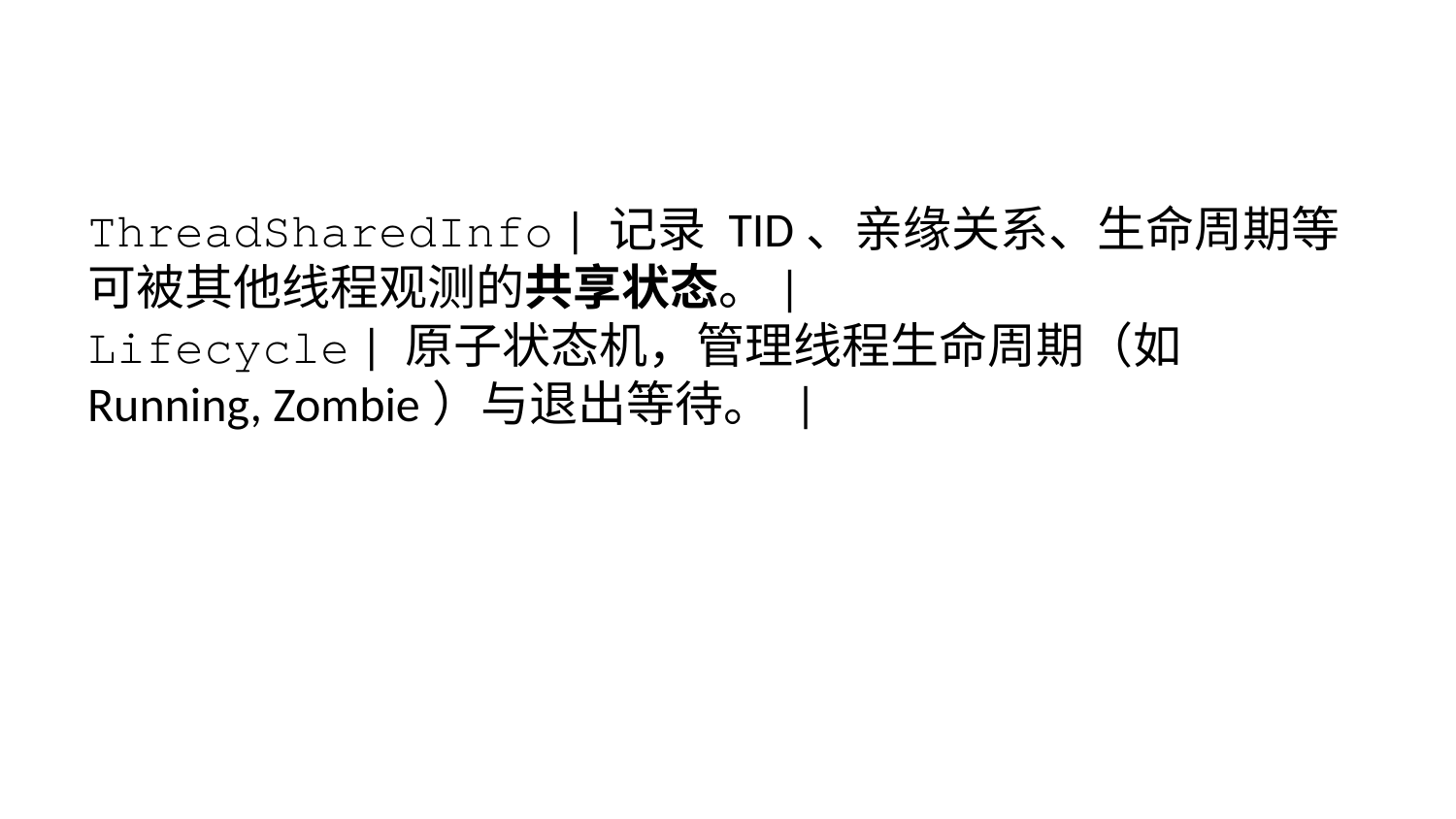

ThreadSharedInfo | 记录 TID、亲缘关系、生命周期等可被其他线程观测的共享状态。|
Lifecycle | 原子状态机，管理线程生命周期（如 Running, Zombie）与退出等待。 |